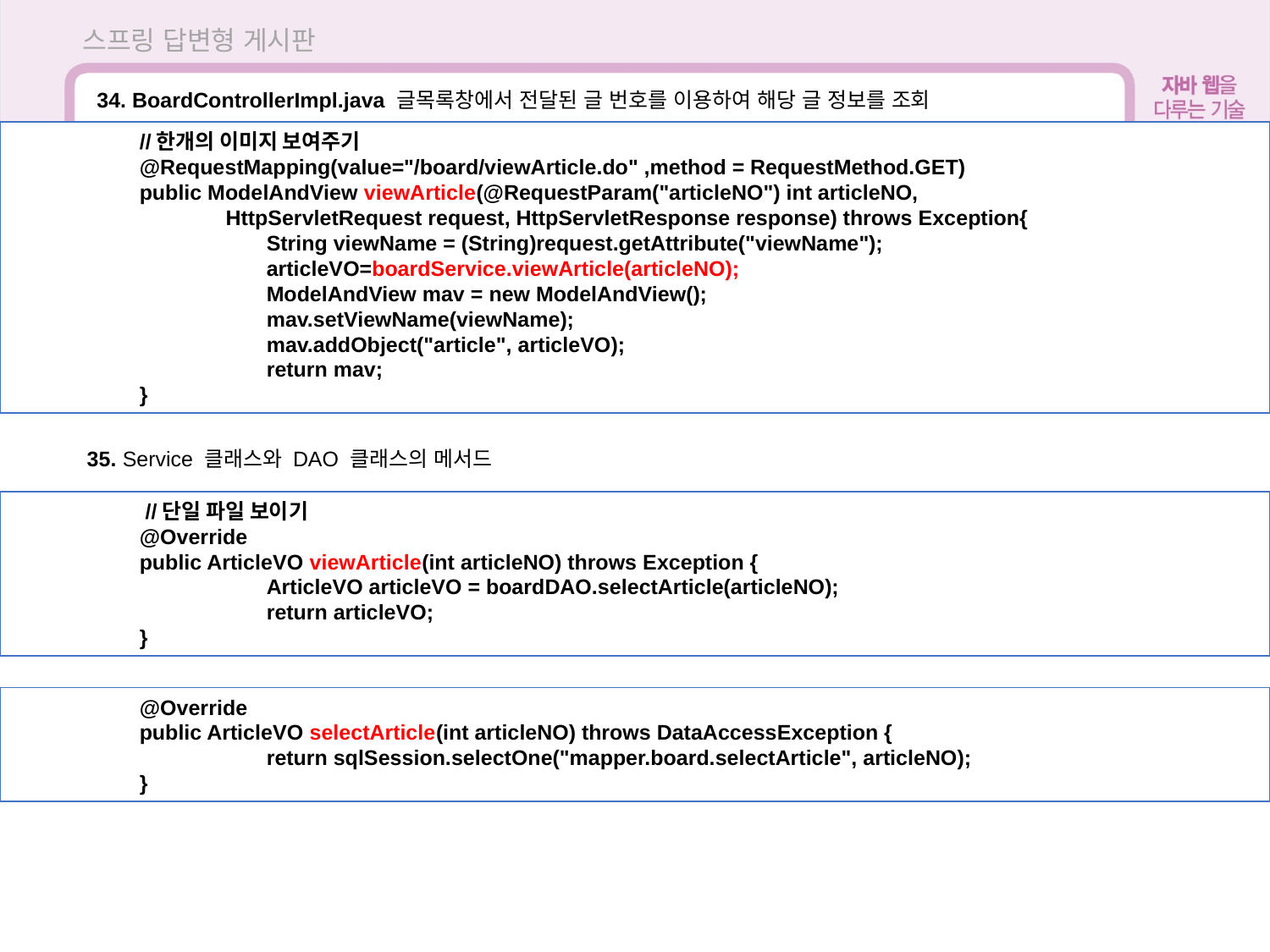

스프링 답변형 게시판
34. BoardControllerImpl.java 글목록창에서 전달된 글 번호를 이용하여 해당 글 정보를 조회
	//한개의 이미지 보여주기
	@RequestMapping(value="/board/viewArticle.do" ,method = RequestMethod.GET)
	public ModelAndView viewArticle(@RequestParam("articleNO") int articleNO,
                                    HttpServletRequest request, HttpServletResponse response) throws Exception{
		String viewName = (String)request.getAttribute("viewName");
		articleVO=boardService.viewArticle(articleNO);
		ModelAndView mav = new ModelAndView();
		mav.setViewName(viewName);
		mav.addObject("article", articleVO);
		return mav;
	}
35. Service 클래스와 DAO 클래스의 메서드
	 //단일 파일 보이기
	@Override
	public ArticleVO viewArticle(int articleNO) throws Exception {
		ArticleVO articleVO = boardDAO.selectArticle(articleNO);
		return articleVO;
	}
	@Override
	public ArticleVO selectArticle(int articleNO) throws DataAccessException {
		return sqlSession.selectOne("mapper.board.selectArticle", articleNO);
	}